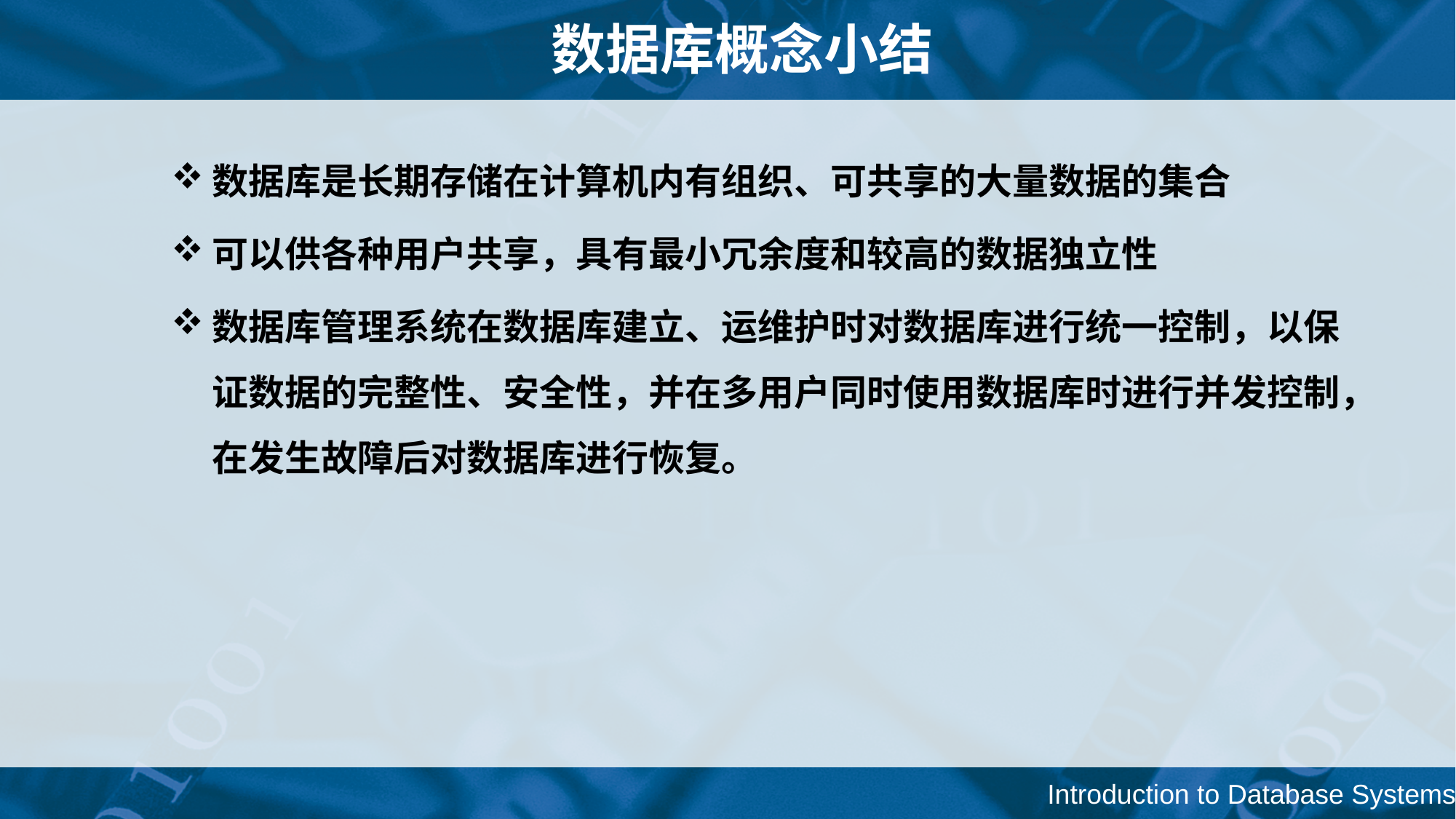

# 数据库概念小结
数据库是长期存储在计算机内有组织、可共享的大量数据的集合
可以供各种用户共享，具有最小冗余度和较高的数据独立性
数据库管理系统在数据库建立、运维护时对数据库进行统一控制，以保证数据的完整性、安全性，并在多用户同时使用数据库时进行并发控制，在发生故障后对数据库进行恢复。